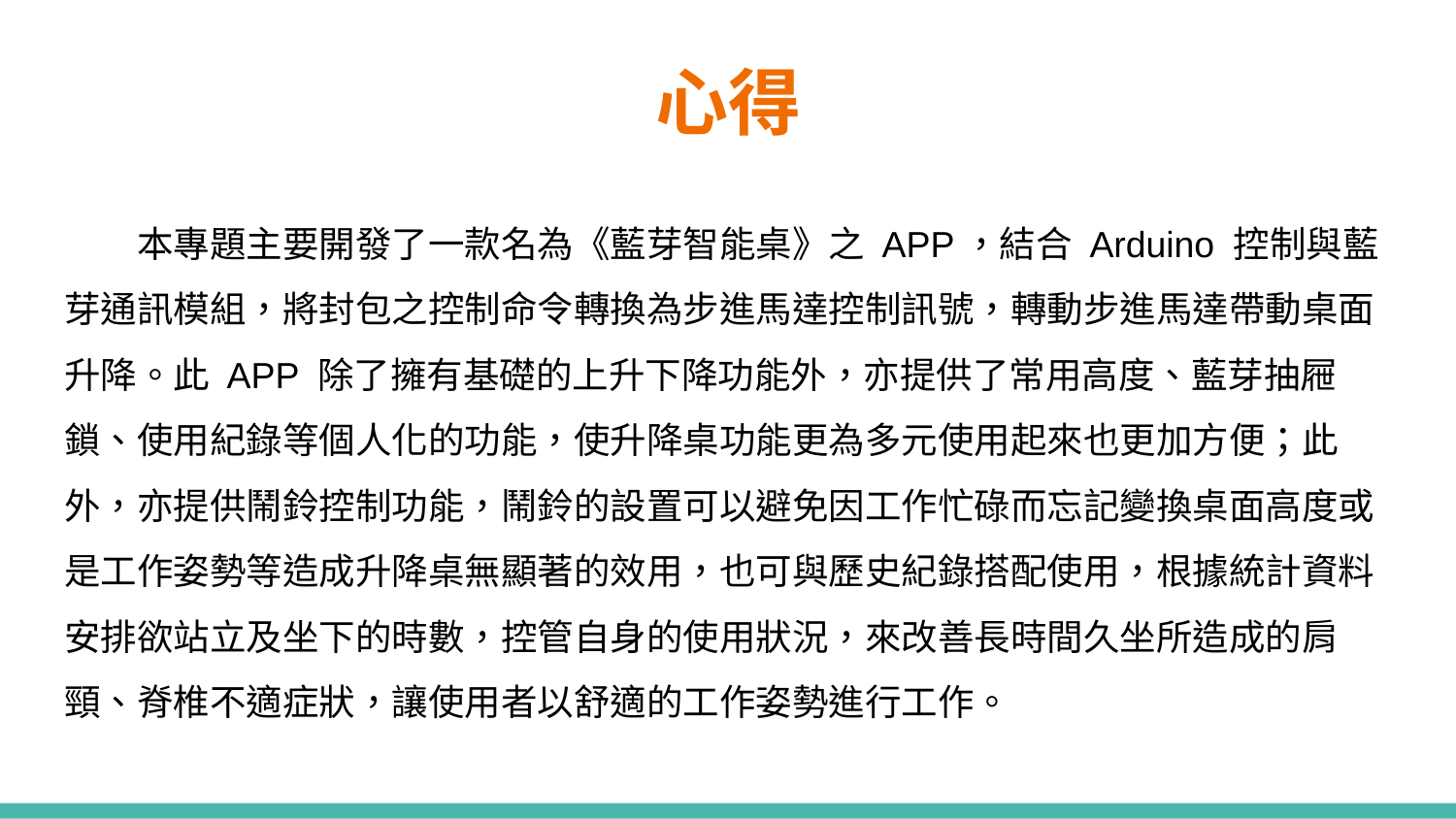

# 心得
本專題主要開發了一款名為《藍芽智能桌》之 APP，結合 Arduino 控制與藍芽通訊模組，將封包之控制命令轉換為步進馬達控制訊號，轉動步進馬達帶動桌面升降。此 APP 除了擁有基礎的上升下降功能外，亦提供了常用高度、藍芽抽屜鎖、使用紀錄等個人化的功能，使升降桌功能更為多元使用起來也更加方便；此外，亦提供鬧鈴控制功能，鬧鈴的設置可以避免因工作忙碌而忘記變換桌面高度或是工作姿勢等造成升降桌無顯著的效用，也可與歷史紀錄搭配使用，根據統計資料安排欲站立及坐下的時數，控管自身的使用狀況，來改善長時間久坐所造成的肩頸、脊椎不適症狀，讓使用者以舒適的工作姿勢進行工作。